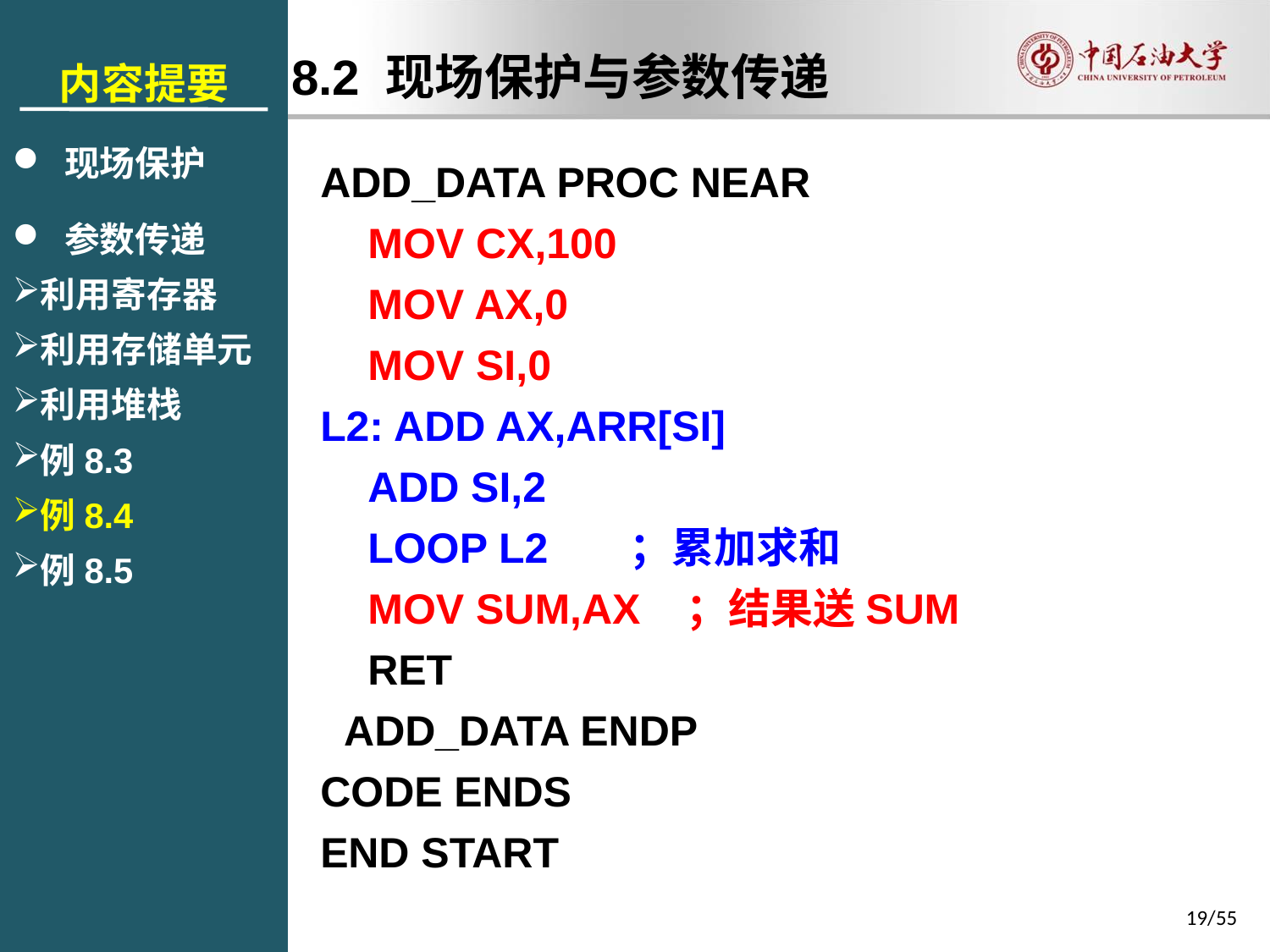

内容提要
 现场保护
 参数传递
利用寄存器
利用存储单元
利用堆栈
例8.3
例8.4
例8.5
8.2 现场保护与参数传递
ADD_DATA PROC NEAR
    MOV CX,100
    MOV AX,0
    MOV SI,0
L2: ADD AX,ARR[SI]
    ADD SI,2
    LOOP L2      ；累加求和
    MOV SUM,AX   ；结果送SUM
    RET
  ADD_DATA ENDP
CODE ENDS
END START
19/55